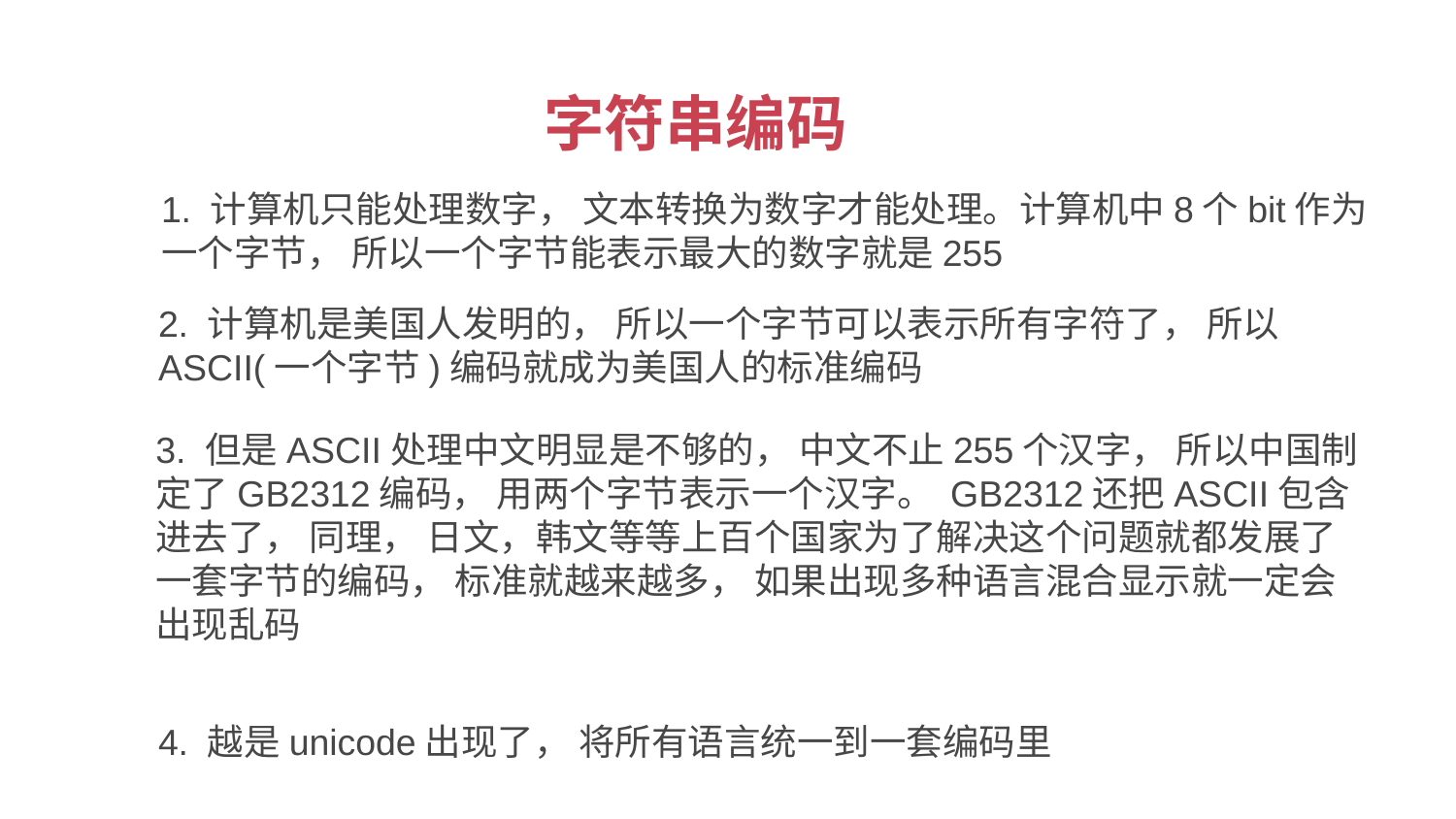

字符串编码
1. 计算机只能处理数字， 文本转换为数字才能处理。计算机中8个bit作为一个字节， 所以一个字节能表示最大的数字就是255

2. 计算机是美国人发明的， 所以一个字节可以表示所有字符了， 所以ASCII(一个字节)编码就成为美国人的标准编码
3. 但是ASCII处理中文明显是不够的， 中文不止255个汉字， 所以中国制定了GB2312编码， 用两个字节表示一个汉字。 GB2312还把ASCII包含进去了， 同理， 日文，韩文等等上百个国家为了解决这个问题就都发展了一套字节的编码， 标准就越来越多， 如果出现多种语言混合显示就一定会出现乱码
4. 越是unicode出现了， 将所有语言统一到一套编码里